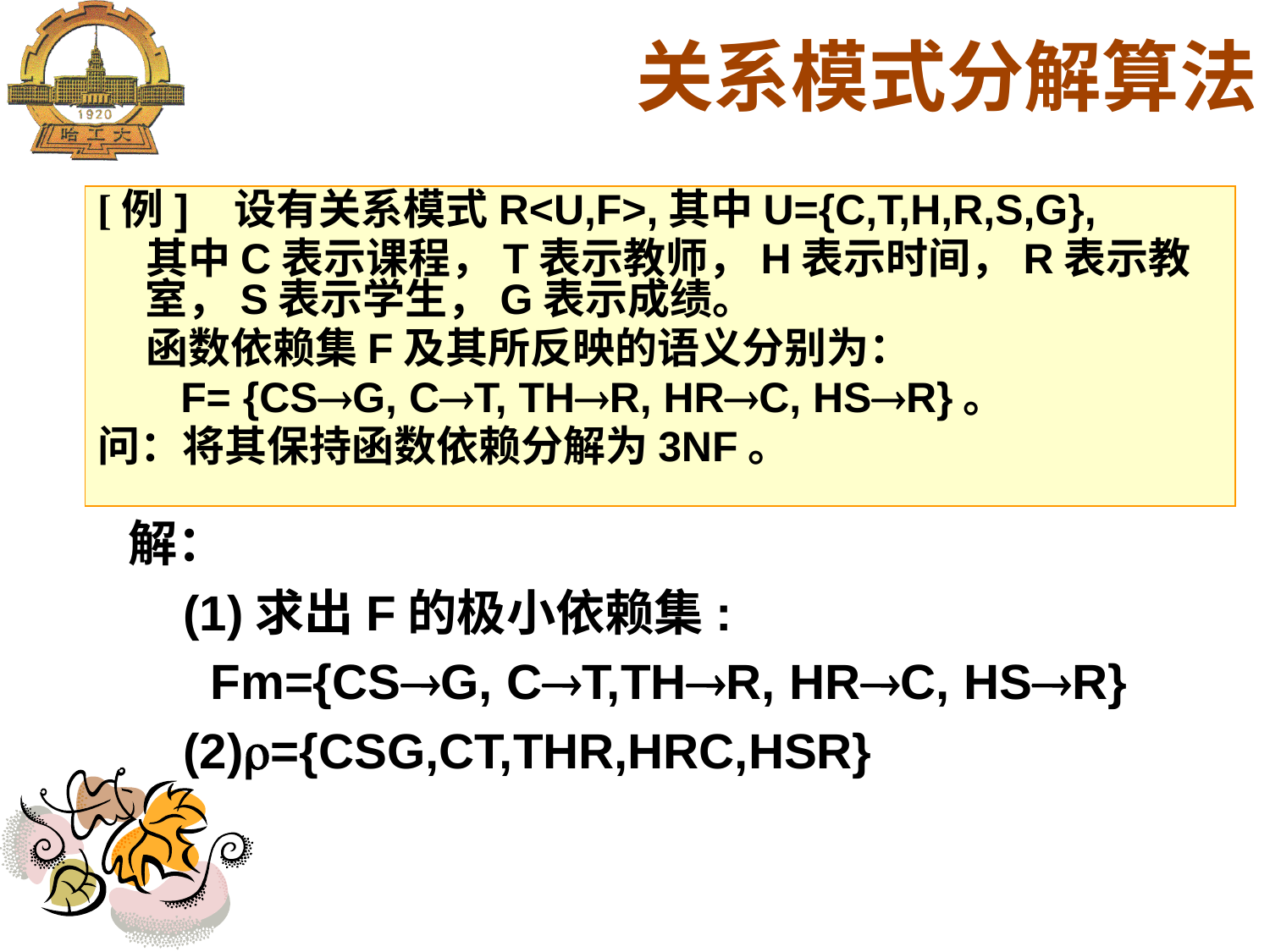

关系模式分解算法
[例]   设有关系模式R<U,F>,其中U={C,T,H,R,S,G},
    其中C表示课程，T表示教师，H表示时间，R表示教室，S表示学生，G表示成绩。
    函数依赖集F及其所反映的语义分别为：
       F= {CS→G, C→T, TH→R, HR→C, HS→R}。
问：将其保持函数依赖分解为3NF。
解：
    (1)求出F的极小依赖集:
      Fm={CS→G, C→T,TH→R, HR→C, HS→R}
    (2)ρ={CSG,CT,THR,HRC,HSR}